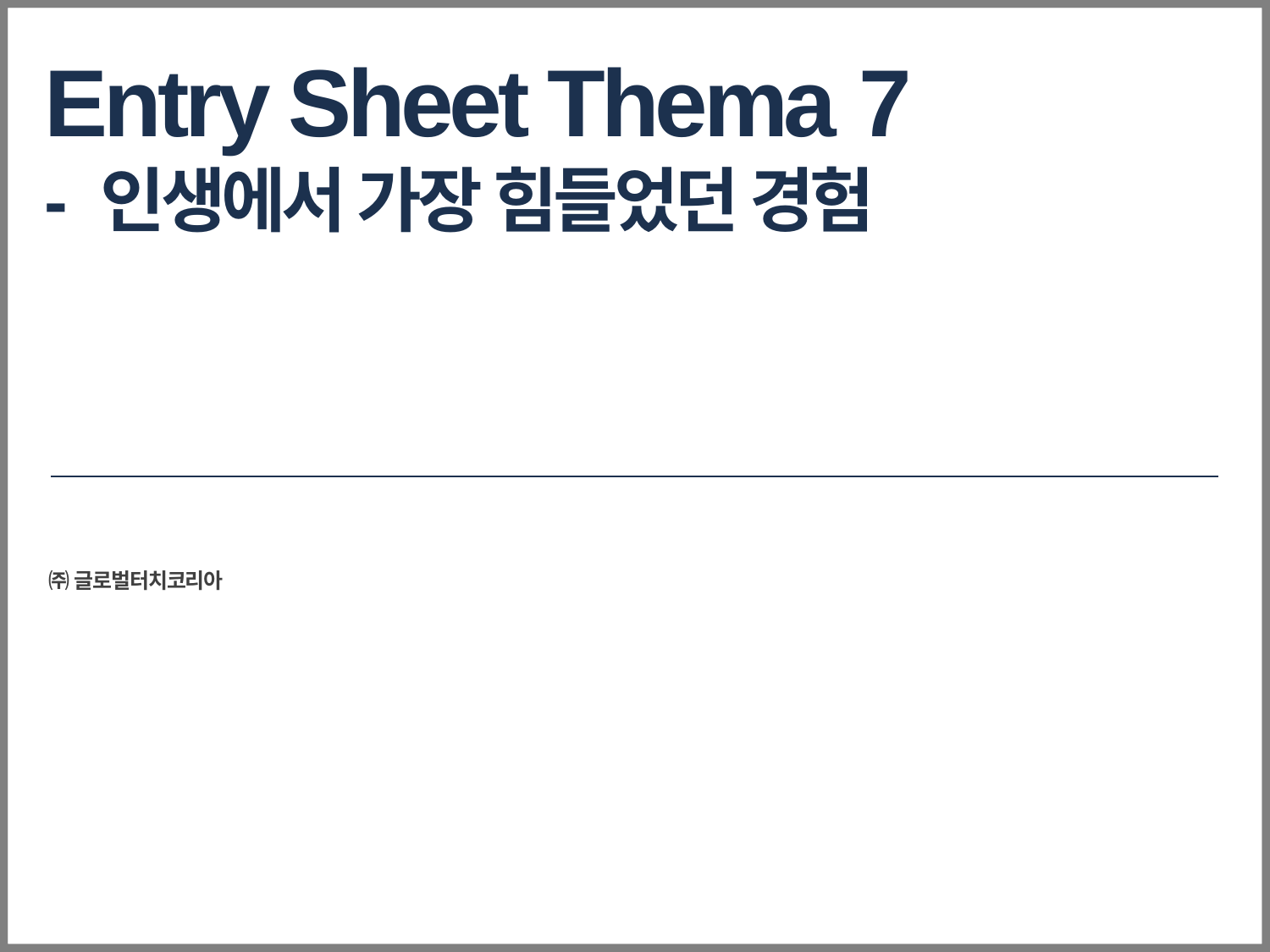

# Entry Sheet Thema 7 - 인생에서 가장 힘들었던 경험
㈜ 글로벌터치코리아